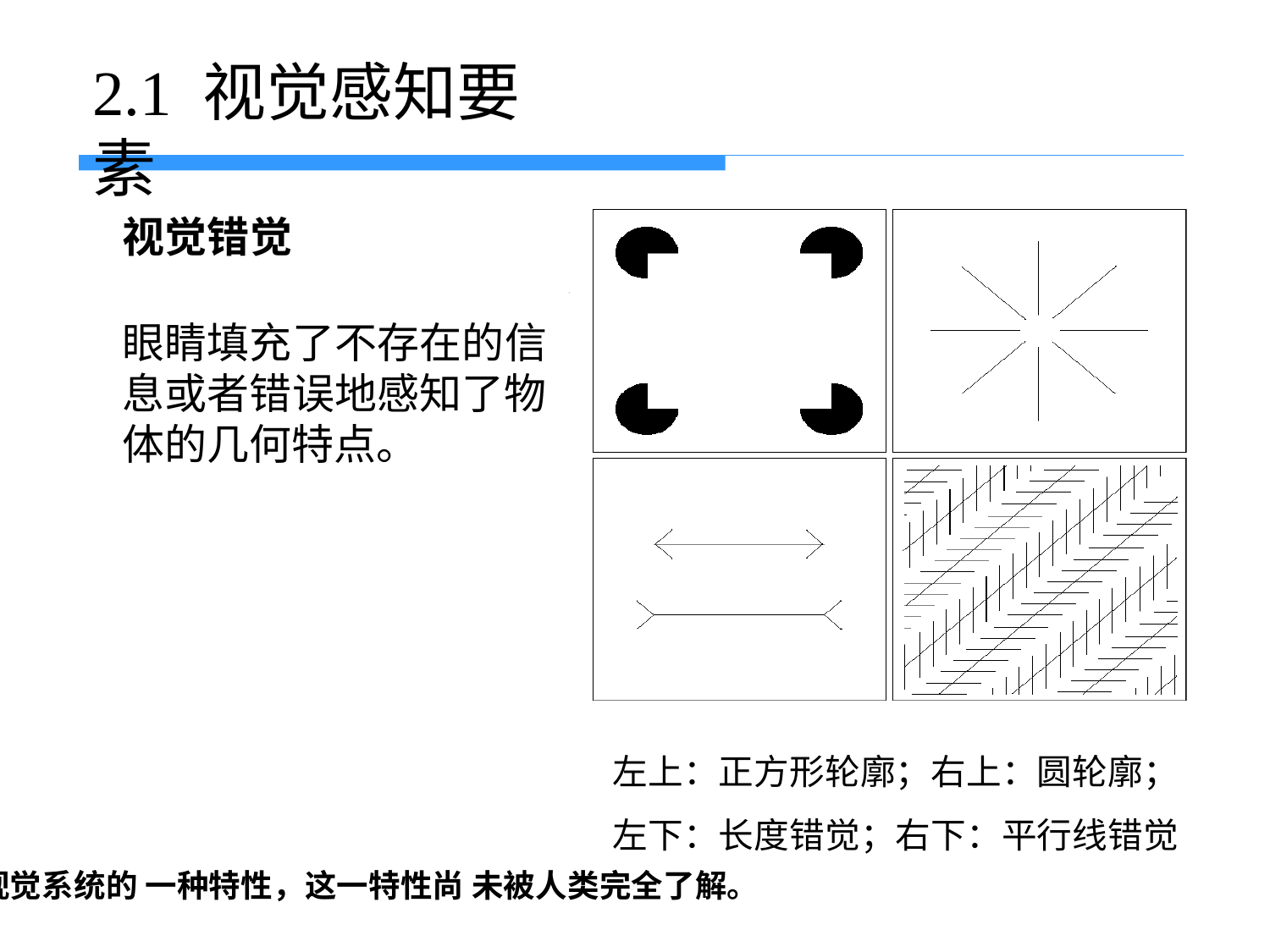

# 2.1 视觉感知要素
视觉错觉

眼睛填充了不存在的信 息或者错误地感知了物 体的几何特点。

左上：正方形轮廓；右上：圆轮廓； 左下：长度错觉；右下：平行线错觉

错觉是人类视觉系统的 一种特性，这一特性尚 未被人类完全了解。